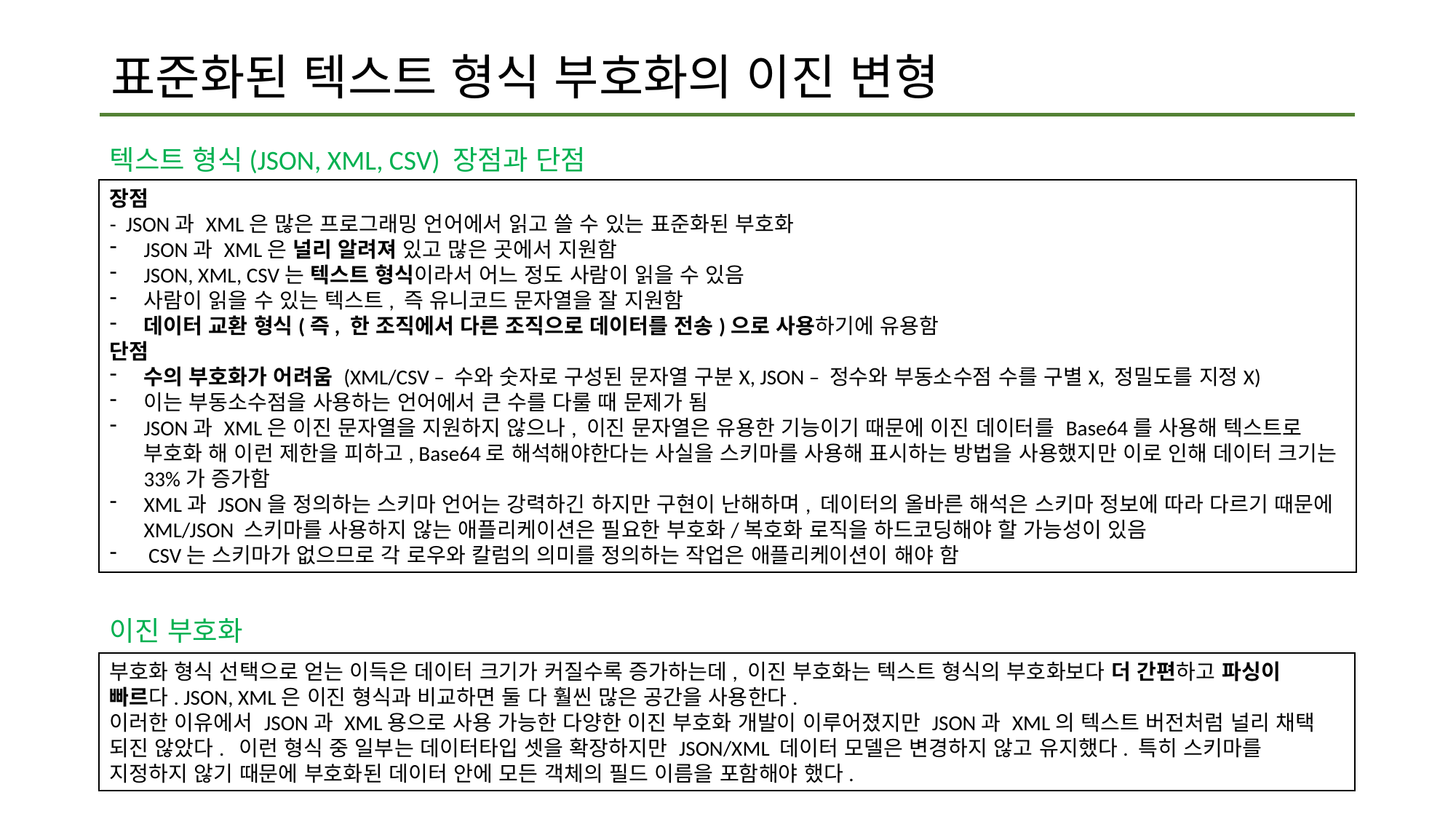

# 표준화된 텍스트 형식 부호화의 이진 변형
텍스트 형식(JSON, XML, CSV) 장점과 단점
장점
-  JSON과 XML은 많은 프로그래밍 언어에서 읽고 쓸 수 있는 표준화된 부호화
JSON과 XML은 널리 알려져 있고 많은 곳에서 지원함
JSON, XML, CSV는 텍스트 형식이라서 어느 정도 사람이 읽을 수 있음
사람이 읽을 수 있는 텍스트, 즉 유니코드 문자열을 잘 지원함
데이터 교환 형식(즉, 한 조직에서 다른 조직으로 데이터를 전송)으로 사용하기에 유용함
단점
수의 부호화가 어려움 (XML/CSV – 수와 숫자로 구성된 문자열 구분X, JSON – 정수와 부동소수점 수를 구별X, 정밀도를 지정X)
이는 부동소수점을 사용하는 언어에서 큰 수를 다룰 때 문제가 됨
JSON과 XML은 이진 문자열을 지원하지 않으나, 이진 문자열은 유용한 기능이기 때문에 이진 데이터를 Base64를 사용해 텍스트로 부호화 해 이런 제한을 피하고, Base64로 해석해야한다는 사실을 스키마를 사용해 표시하는 방법을 사용했지만 이로 인해 데이터 크기는 33%가 증가함
XML과 JSON을 정의하는 스키마 언어는 강력하긴 하지만 구현이 난해하며, 데이터의 올바른 해석은 스키마 정보에 따라 다르기 때문에 XML/JSON 스키마를 사용하지 않는 애플리케이션은 필요한 부호화/복호화 로직을 하드코딩해야 할 가능성이 있음
 CSV는 스키마가 없으므로 각 로우와 칼럼의 의미를 정의하는 작업은 애플리케이션이 해야 함
이진 부호화
부호화 형식 선택으로 얻는 이득은 데이터 크기가 커질수록 증가하는데, 이진 부호화는 텍스트 형식의 부호화보다 더 간편하고 파싱이 빠르다. JSON, XML은 이진 형식과 비교하면 둘 다 훨씬 많은 공간을 사용한다.
이러한 이유에서 JSON과 XML용으로 사용 가능한 다양한 이진 부호화 개발이 이루어졌지만 JSON과 XML의 텍스트 버전처럼 널리 채택 되진 않았다.  이런 형식 중 일부는 데이터타입 셋을 확장하지만 JSON/XML 데이터 모델은 변경하지 않고 유지했다. 특히 스키마를 지정하지 않기 때문에 부호화된 데이터 안에 모든 객체의 필드 이름을 포함해야 했다.